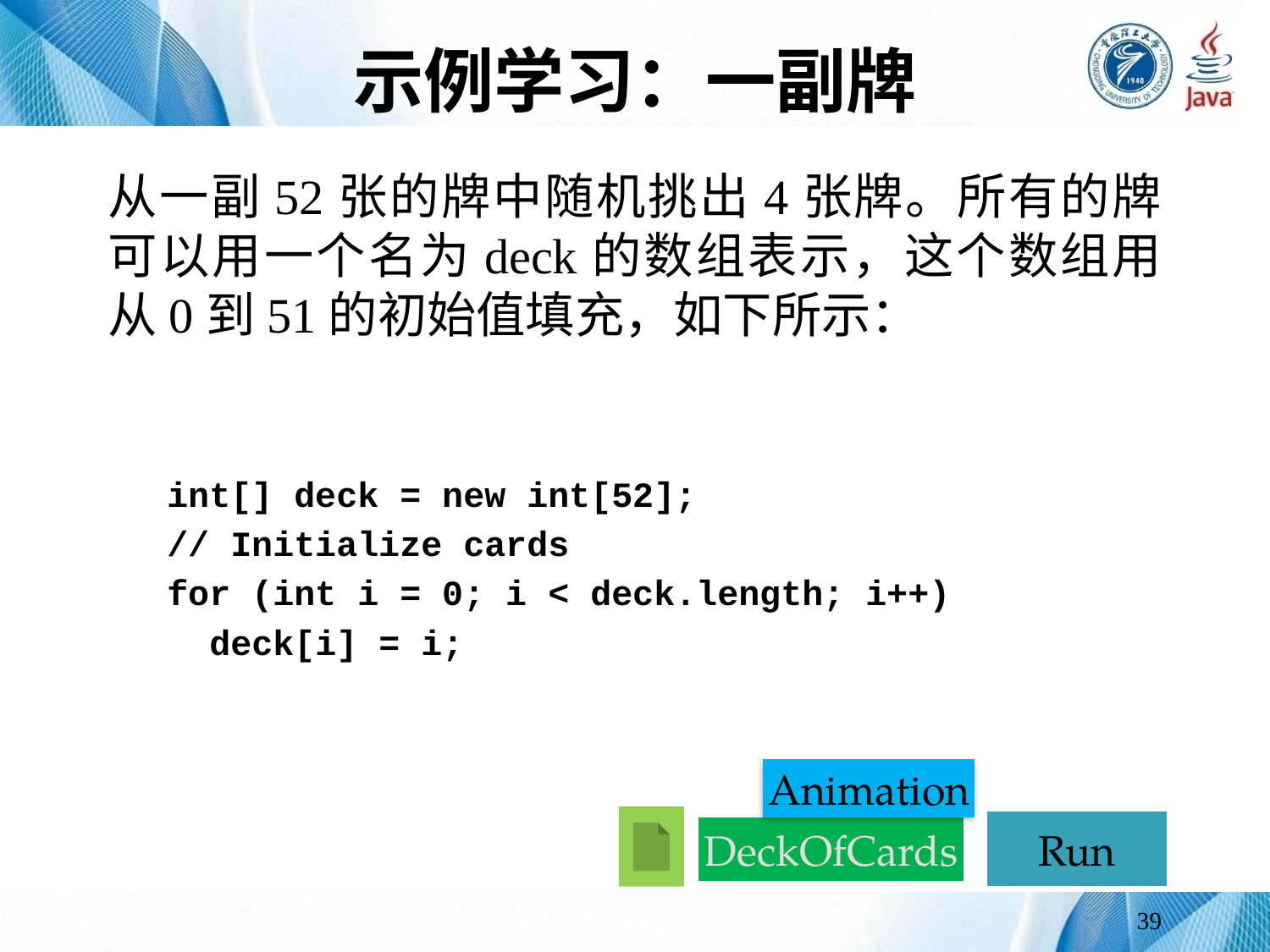

# 示例学习：一副牌
从一副52张的牌中随机挑出4张牌。所有的牌可以用一个名为deck的数组表示，这个数组用从0到51的初始值填充，如下所示：
int[] deck = new int[52];
// Initialize cards
for (int i = 0; i < deck.length; i++)
  deck[i] = i;
Animation

Run
DeckOfCards
39